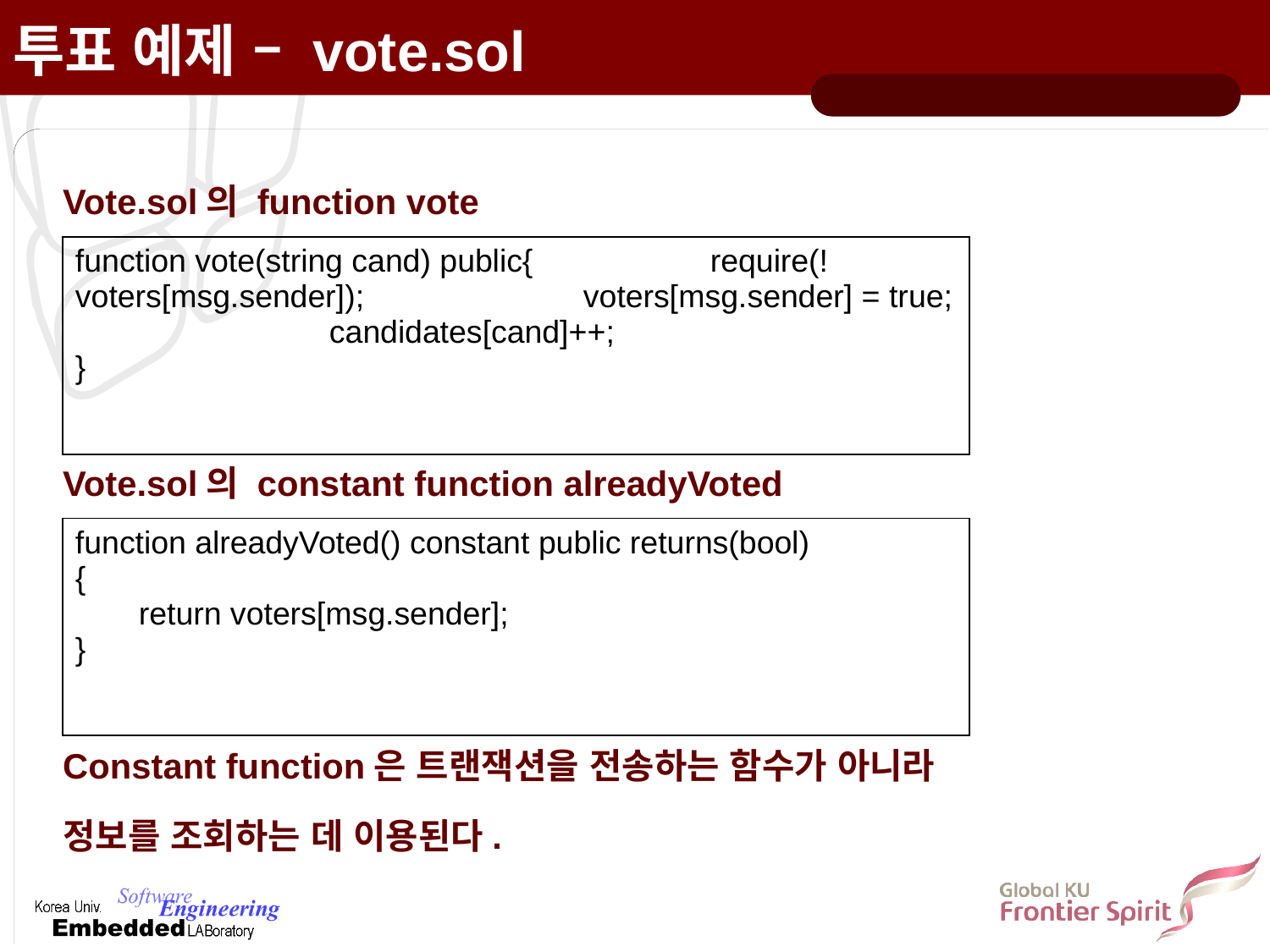

# 투표 예제 – vote.sol

Vote.sol의 function vote

Vote.sol의 constant function alreadyVoted

Constant function은 트랜잭션을 전송하는 함수가 아니라
정보를 조회하는 데 이용된다.

| function vote(string cand) public{ require(!voters[msg.sender]); voters[msg.sender] = true; candidates[cand]++; } |
| --- |
| function alreadyVoted() constant public returns(bool) { return voters[msg.sender]; } |
| --- |